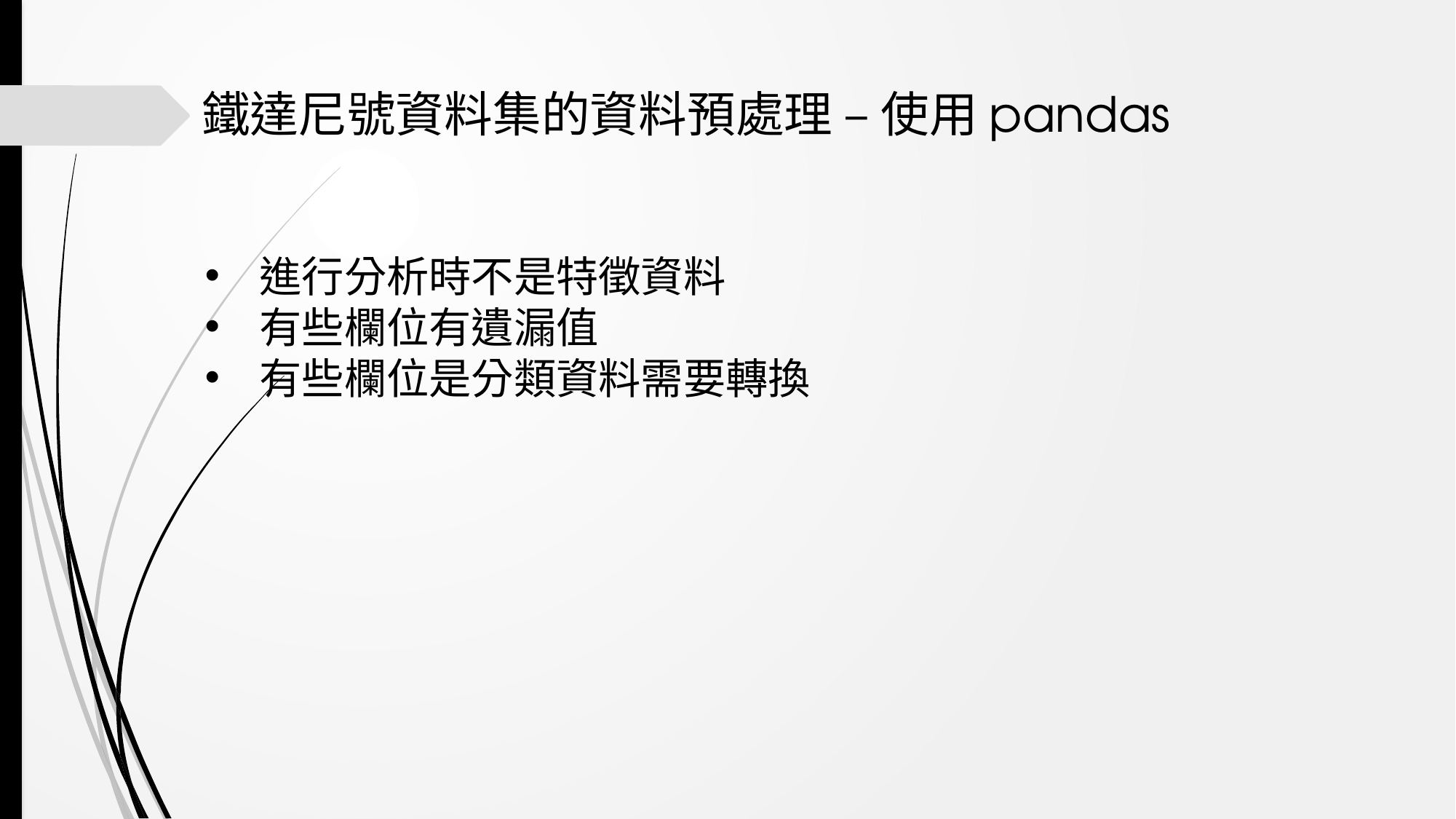

鐵達尼號資料集的資料預處理 – 使用pandas
進行分析時不是特徵資料
有些欄位有遺漏值
有些欄位是分類資料需要轉換